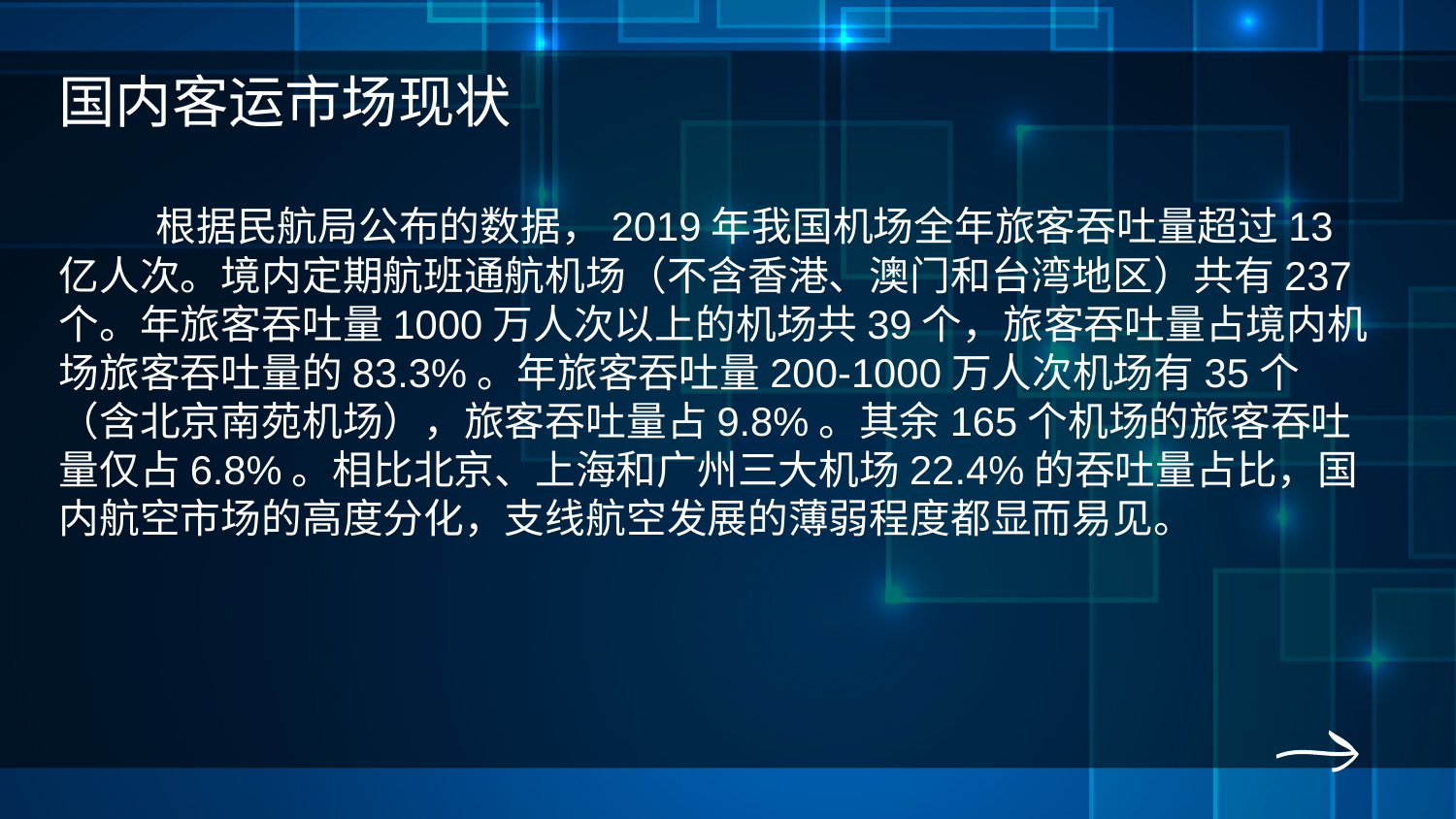

国内客运市场现状

　　根据民航局公布的数据，2019年我国机场全年旅客吞吐量超过13亿人次。境内定期航班通航机场（不含香港、澳门和台湾地区）共有237个。年旅客吞吐量1000万人次以上的机场共39个，旅客吞吐量占境内机场旅客吞吐量的83.3%。年旅客吞吐量200-1000万人次机场有35个（含北京南苑机场），旅客吞吐量占9.8%。其余165个机场的旅客吞吐量仅占6.8%。相比北京、上海和广州三大机场22.4%的吞吐量占比，国内航空市场的高度分化，支线航空发展的薄弱程度都显而易见。